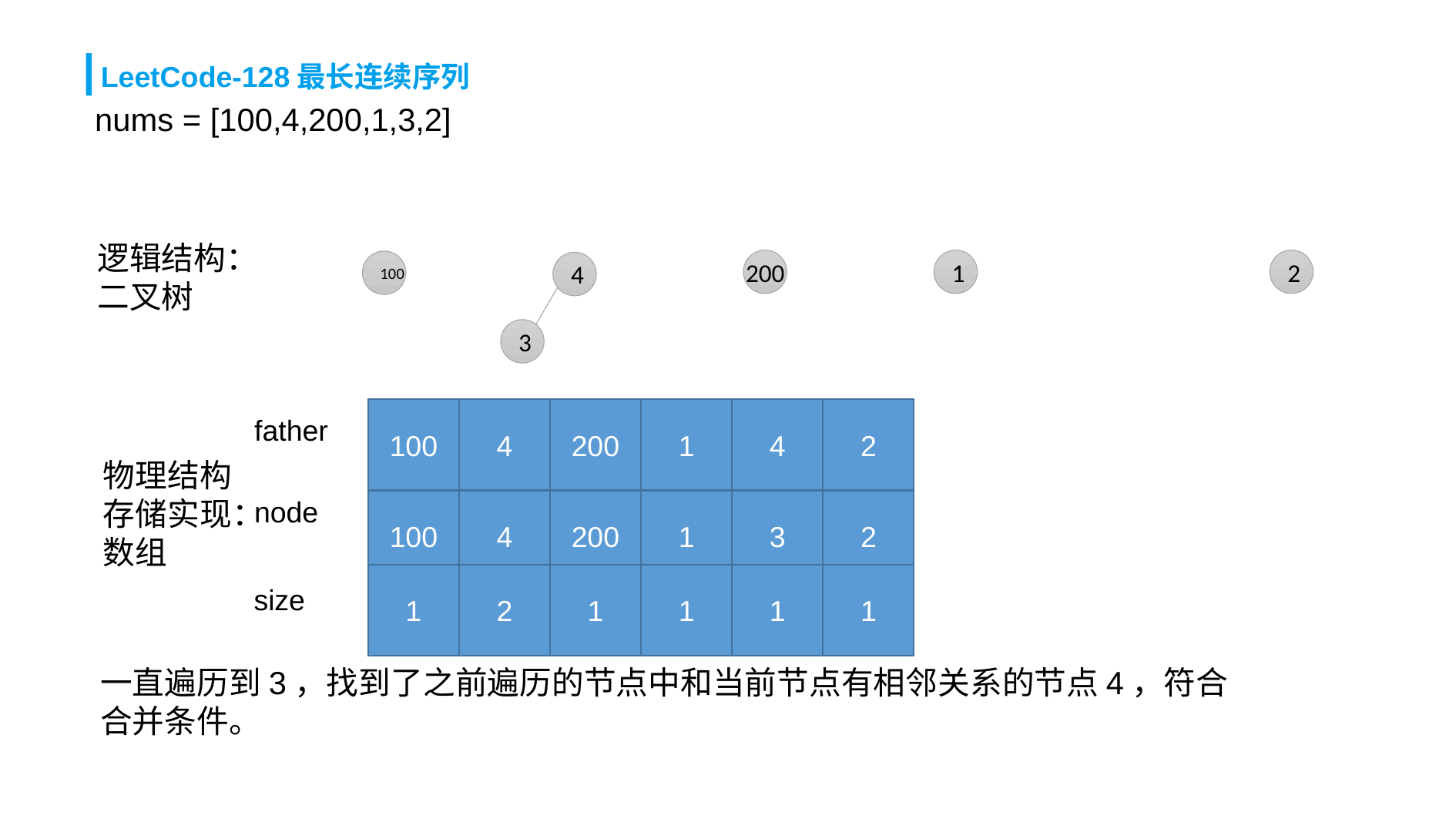

LeetCode-128最长连续序列

nums = [100,4,200,1,3,2]

逻辑结构：二叉树
2
200
1
100
4
3
100
4
200
1
4
2
father
物理结构存储实现：数组
node
100
4
200
1
3
2
1
2
1
1
1
1
size
一直遍历到3，找到了之前遍历的节点中和当前节点有相邻关系的节点4，符合合并条件。